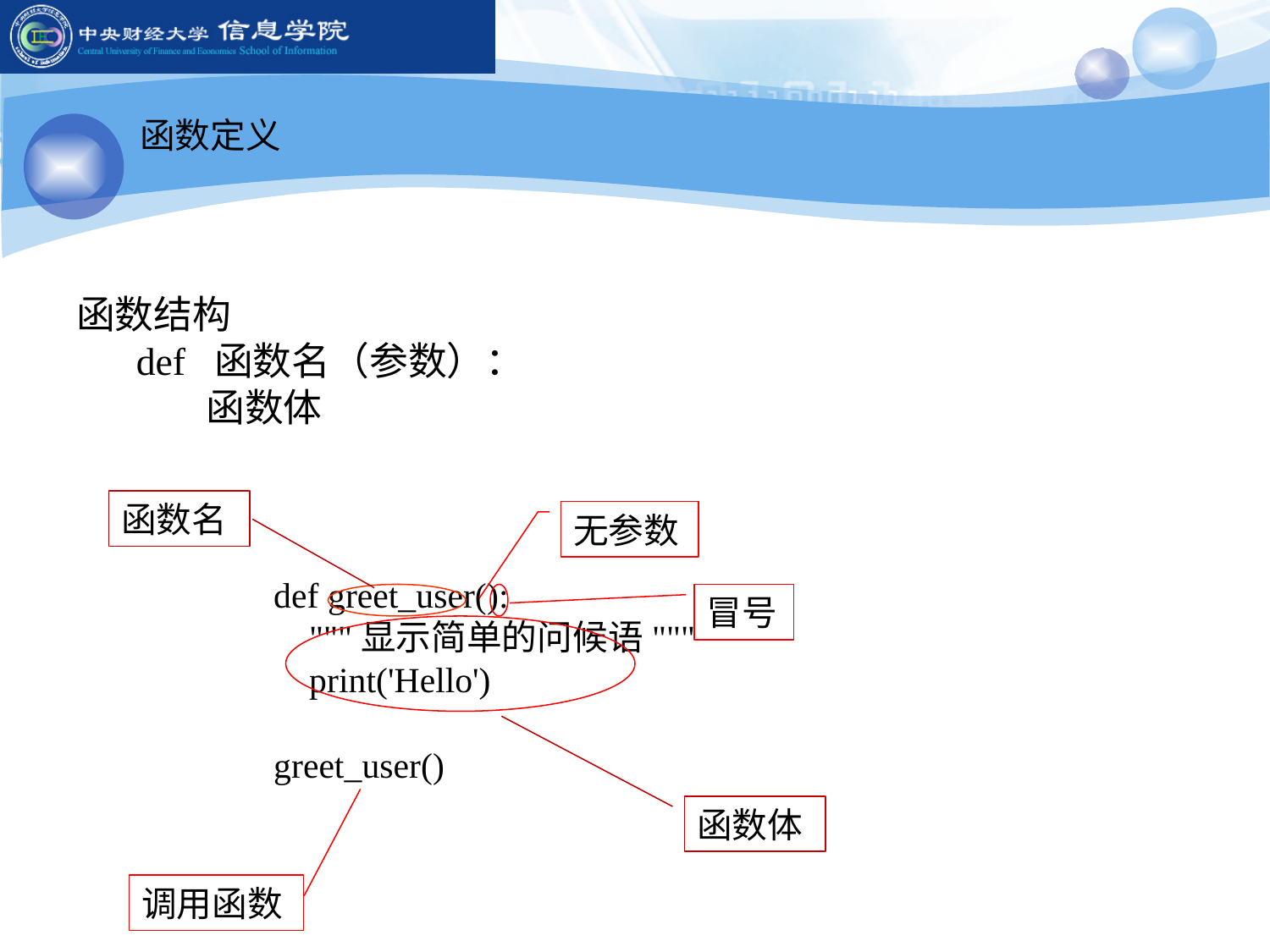

函数定义

函数结构
def  函数名（参数）：
       函数体
函数名
无参数
def greet_user():
    """显示简单的问候语"""
    print('Hello')

greet_user()

冒号

函数体
调用函数